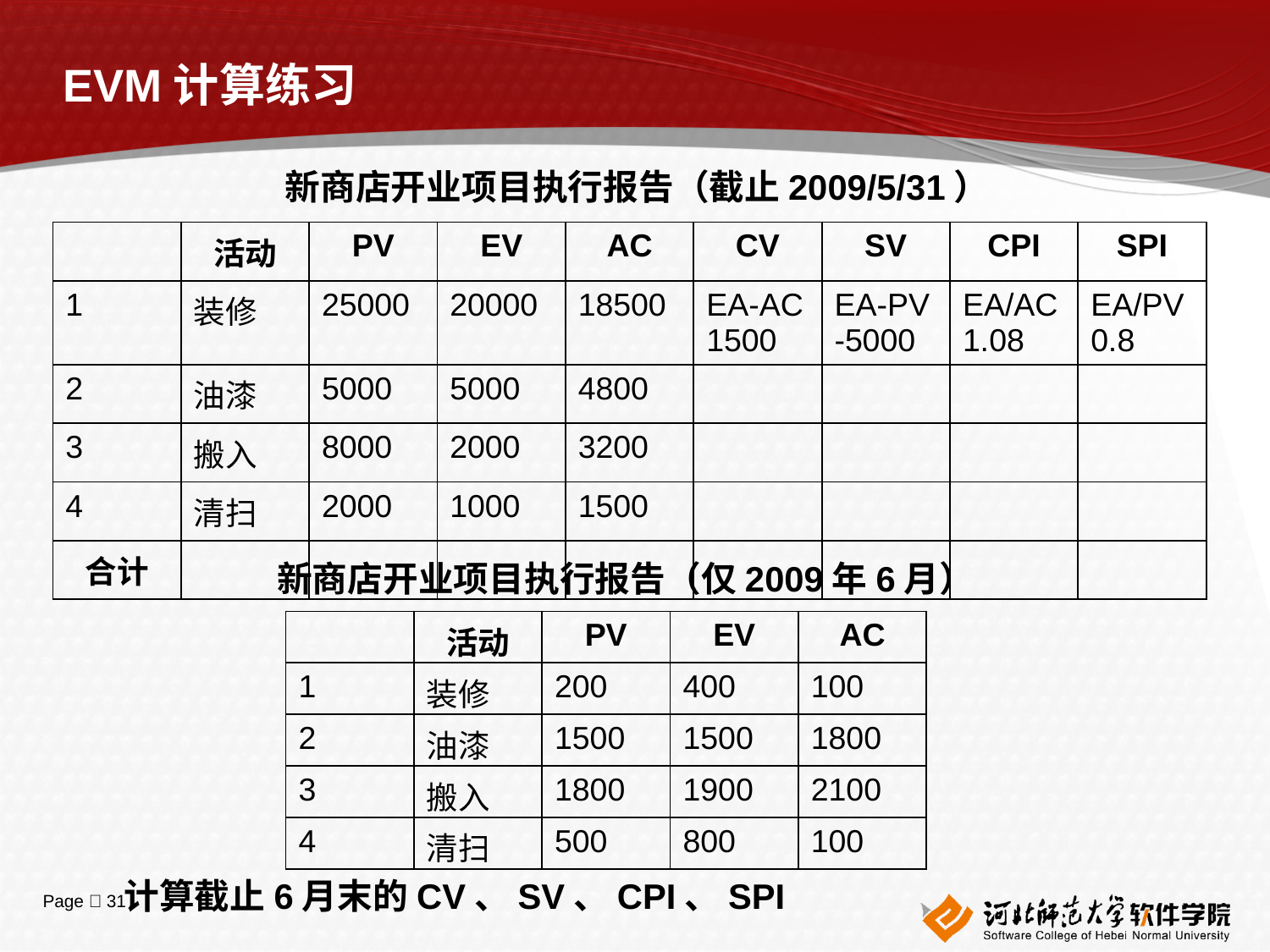

EVM计算练习
新商店开业项目执行报告（截止2009/5/31）
|  | 活动 | PV | EV | AC | CV | SV | CPI | SPI |
| --- | --- | --- | --- | --- | --- | --- | --- | --- |
| 1 | 装修 | 25000 | 20000 | 18500 | EA-AC 1500 | EA-PV -5000 | EA/AC 1.08 | EA/PV 0.8 |
| 2 | 油漆 | 5000 | 5000 | 4800 |  |  |  |  |
| 3 | 搬入 | 8000 | 2000 | 3200 |  |  |  |  |
| 4 | 清扫 | 2000 | 1000 | 1500 |  |  |  |  |
| 合计 |  |  |  |  |  |  |  |  |
新商店开业项目执行报告（仅2009年6月）
|  | 活动 | PV | EV | AC |
| --- | --- | --- | --- | --- |
| 1 | 装修 | 200 | 400 | 100 |
| 2 | 油漆 | 1500 | 1500 | 1800 |
| 3 | 搬入 | 1800 | 1900 | 2100 |
| 4 | 清扫 | 500 | 800 | 100 |
计算截止6月末的CV、SV、CPI、SPI